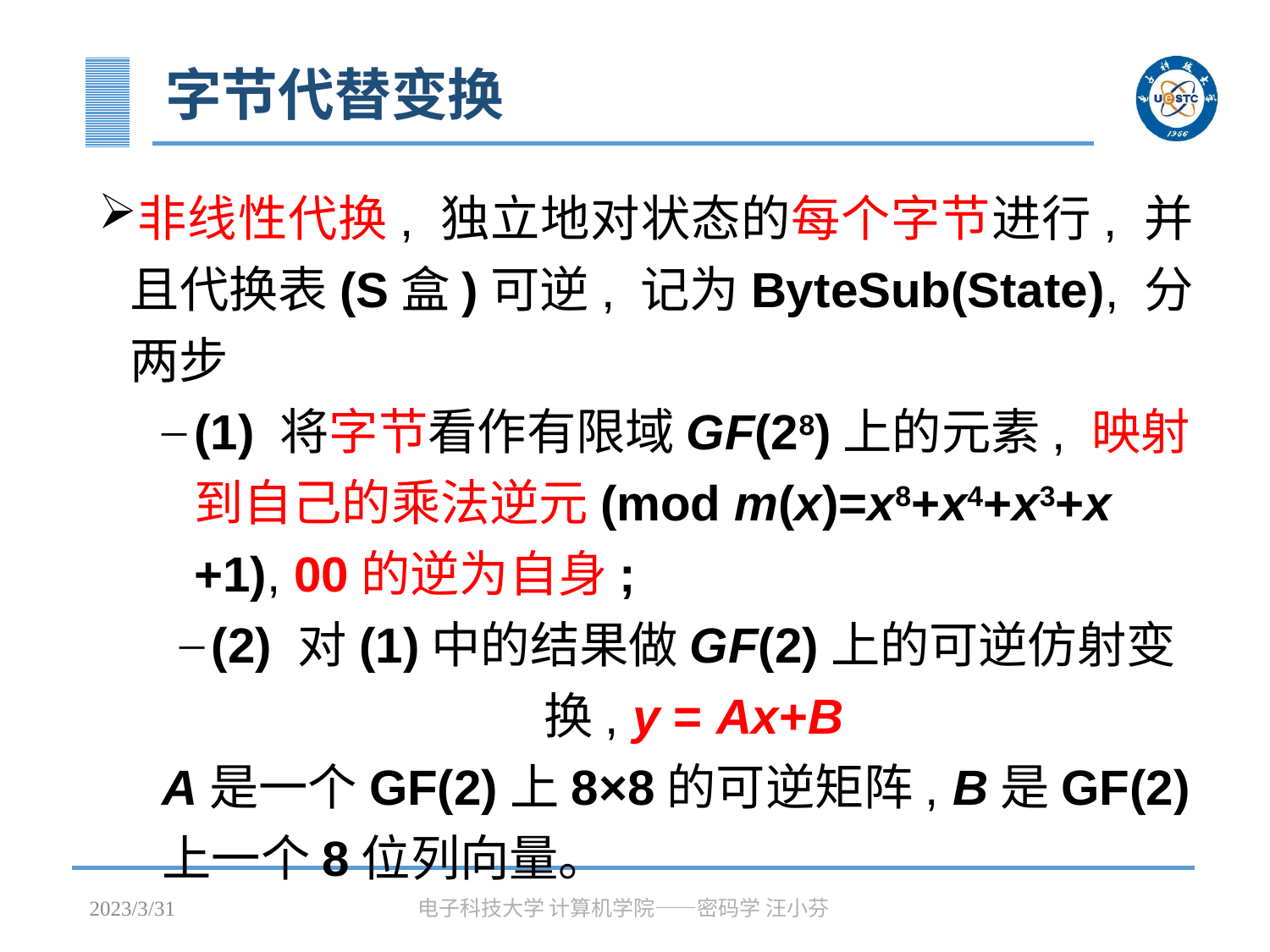

# 字节代替变换
非线性代换, 独立地对状态的每个字节进行, 并且代换表(S盒)可逆, 记为ByteSub(State), 分两步
(1) 将字节看作有限域GF(28)上的元素, 映射到自己的乘法逆元(mod m(x)=x8+x4+x3+x +1), 00的逆为自身;
(2) 对(1)中的结果做GF(2)上的可逆仿射变换, y = Ax+B
A是一个GF(2)上8×8的可逆矩阵, B是GF(2)上一个8位列向量。

2023/3/31
电子科技大学 计算机学院——密码学 汪小芬